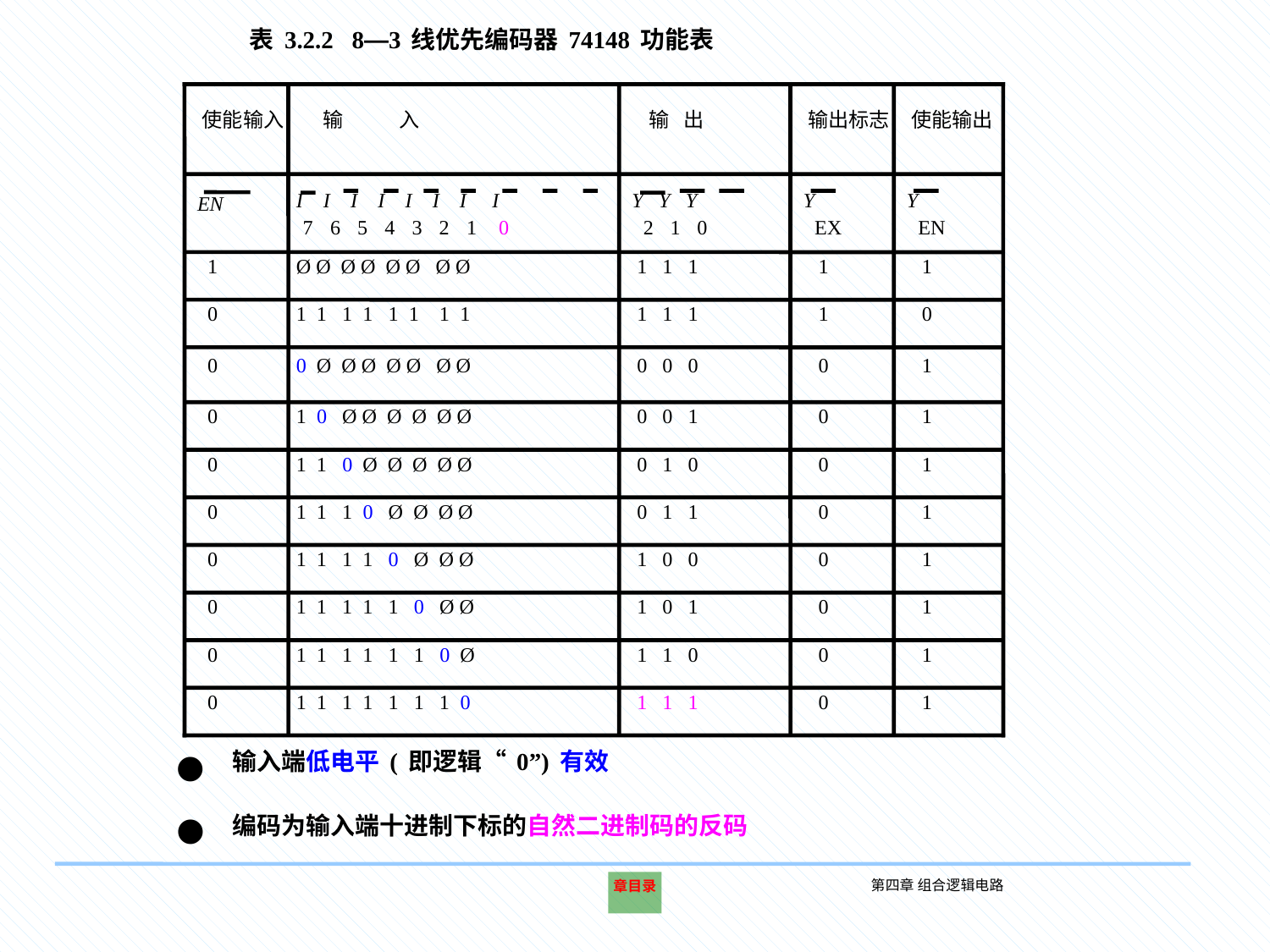

表3.2.2   8—3线优先编码器74148功能表
使能输入

     输            入

    输   出

输出标志

使能输出

  EN

 I7  I6  I5  I4  I3  I2  I1   I0
  Y2 Y1 Y0
  YEX
  YEN

    1

 Ø Ø  Ø Ø  Ø Ø   Ø Ø
   1   1   1
     1
     1
    0

 1  1   1  1   1  1    1  1
   1   1   1
     1
     0
    0

 0  Ø  Ø Ø  Ø Ø   Ø Ø
   0   0   0
     0
     1
    0

 1  0   Ø Ø  Ø  Ø  Ø Ø
   0   0   1
     0
     1
    0

 1  1   0  Ø  Ø  Ø  Ø Ø
   0   1   0
     0
     1
    0

 1  1   1  0   Ø  Ø  Ø Ø
   0   1   1
     0
     1
    0

 1  1   1  1   0   Ø  Ø Ø
   1   0   0
     0
     1
    0

 1  1   1  1   1   0   Ø Ø
   1   0   1
     0
     1
    0

 1  1   1  1   1   1   0  Ø
   1   1   0
     0
     1
    0

 1  1   1  1   1   1   1  0
   1   1   1
     0
     1

 输入端低电平(即逻辑“0”)有效
 编码为输入端十进制下标的自然二进制码的反码
9
第四章 组合逻辑电路